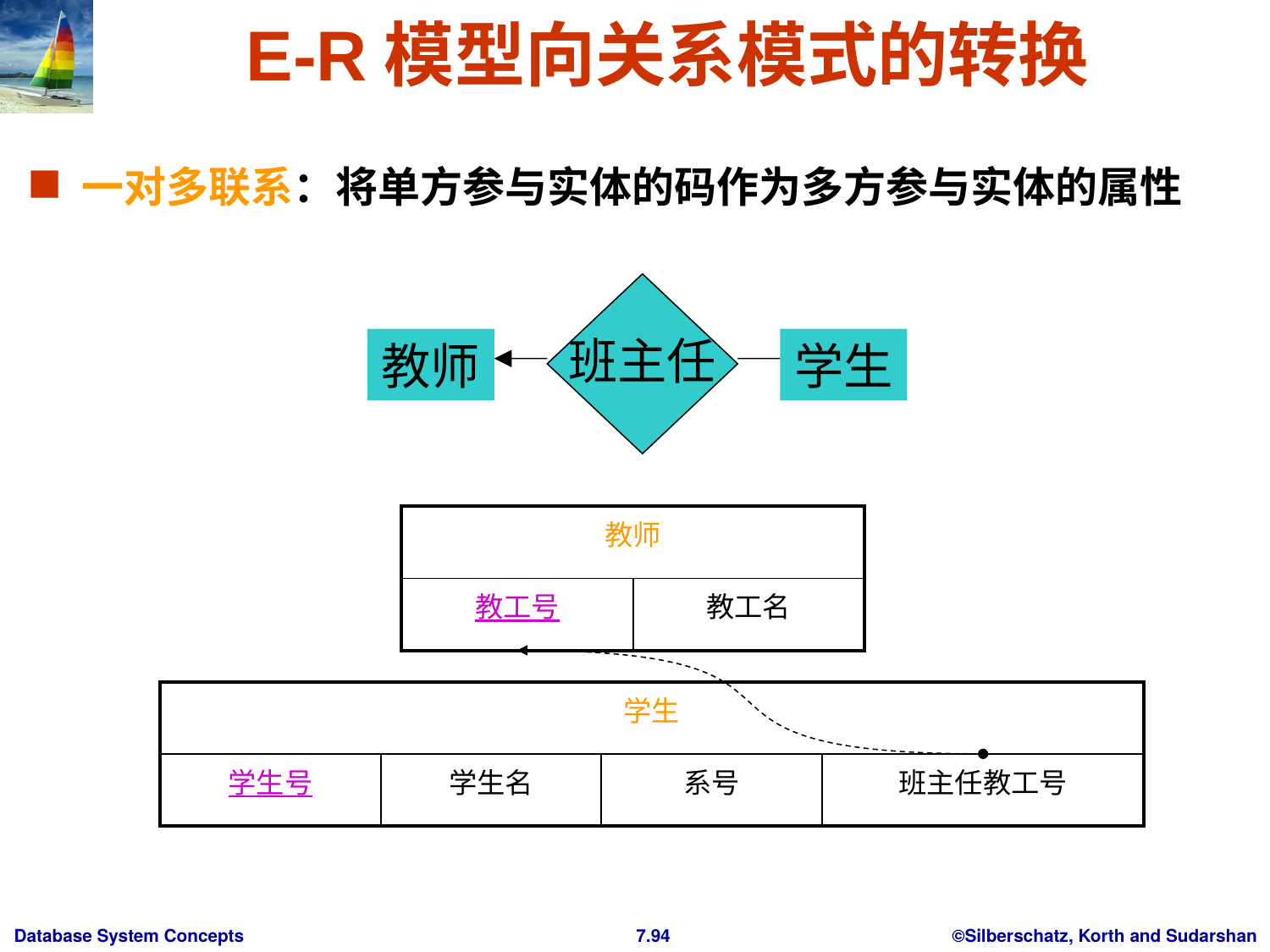

# E-R模型向关系模式的转换
一对多联系：将单方参与实体的码作为多方参与实体的属性
班主任
教师
学生

| 教师 |  |
| --- | --- |
| 教工号 | 教工名 |
| 学生 |  |  |  |
| --- | --- | --- | --- |
| 学生号 | 学生名 | 系号 | 班主任教工号 |